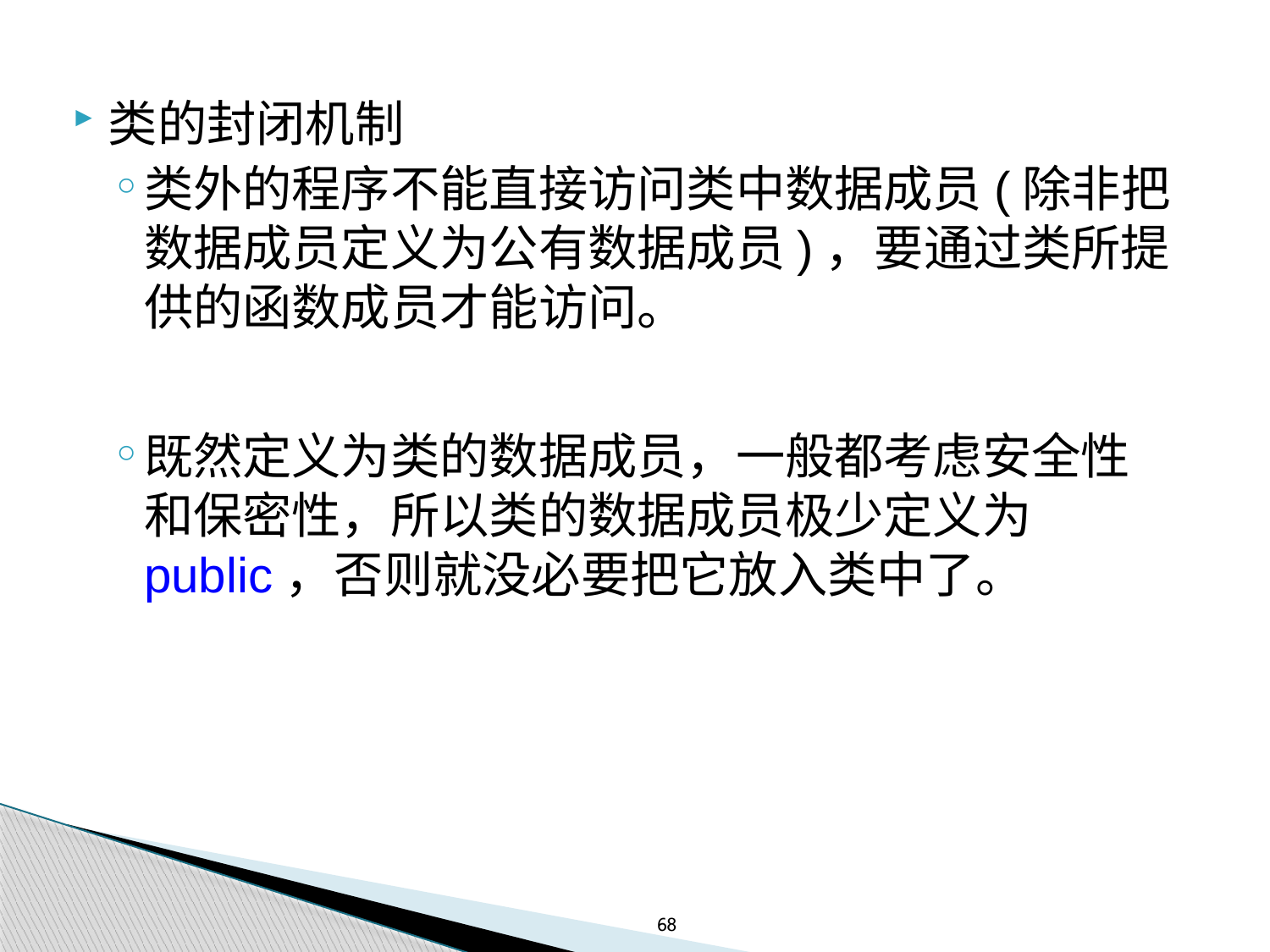

类的封闭机制
类外的程序不能直接访问类中数据成员(除非把数据成员定义为公有数据成员)，要通过类所提供的函数成员才能访问。

既然定义为类的数据成员，一般都考虑安全性和保密性，所以类的数据成员极少定义为public，否则就没必要把它放入类中了。
68